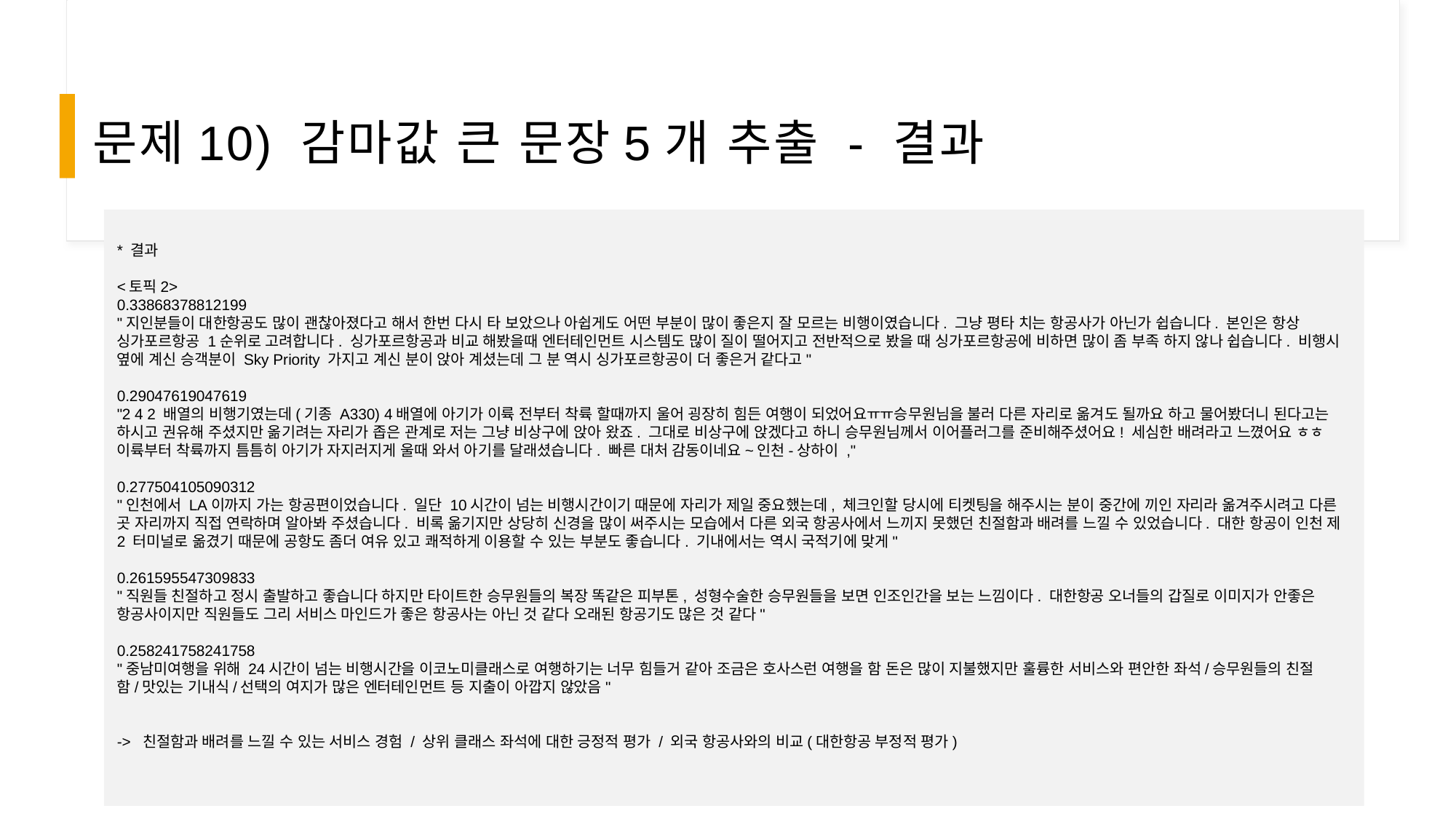

# 문제10) 감마값 큰 문장5개 추출 - 결과

* 결과

<토픽2>
0.33868378812199
"지인분들이 대한항공도 많이 괜찮아졌다고 해서 한번 다시 타 보았으나 아쉽게도 어떤 부분이 많이 좋은지 잘 모르는 비행이였습니다. 그냥 평타 치는 항공사가 아닌가 쉽습니다. 본인은 항상 싱가포르항공 1순위로 고려합니다. 싱가포르항공과 비교 해봤을때 엔터테인먼트 시스템도 많이 질이 떨어지고 전반적으로 봤을 때 싱가포르항공에 비하면 많이 좀 부족 하지 않나 쉽습니다. 비행시 옆에 계신 승객분이 Sky Priority 가지고 계신 분이 앉아 계셨는데 그 분 역시 싱가포르항공이 더 좋은거 같다고"

0.29047619047619
"2 4 2 배열의 비행기였는데(기종 A330) 4배열에 아기가 이륙 전부터 착륙 할때까지 울어 굉장히 힘든 여행이 되었어요ㅠㅠ승무원님을 불러 다른 자리로 옮겨도 될까요 하고 물어봤더니 된다고는 하시고 권유해 주셨지만 옮기려는 자리가 좁은 관계로 저는 그냥 비상구에 앉아 왔죠. 그대로 비상구에 앉겠다고 하니 승무원님께서 이어플러그를 준비해주셨어요! 세심한 배려라고 느꼈어요 ㅎㅎ 이륙부터 착륙까지 틈틈히 아기가 자지러지게 울때 와서 아기를 달래셨습니다. 빠른 대처 감동이네요~인천-상하이 ,"

0.277504105090312
"인천에서 LA이까지 가는 항공편이었습니다. 일단 10시간이 넘는 비행시간이기 때문에 자리가 제일 중요했는데, 체크인할 당시에 티켓팅을 해주시는 분이 중간에 끼인 자리라 옮겨주시려고 다른 곳 자리까지 직접 연락하며 알아봐 주셨습니다. 비록 옮기지만 상당히 신경을 많이 써주시는 모습에서 다른 외국 항공사에서 느끼지 못했던 친절함과 배려를 느낄 수 있었습니다. 대한 항공이 인천 제2 터미널로 옮겼기 때문에 공항도 좀더 여유 있고 쾌적하게 이용할 수 있는 부분도 좋습니다. 기내에서는 역시 국적기에 맞게"

0.261595547309833
"직원들 친절하고 정시 출발하고 좋습니다 하지만 타이트한 승무원들의 복장 똑같은 피부톤, 성형수술한 승무원들을 보면 인조인간을 보는 느낌이다. 대한항공 오너들의 갑질로 이미지가 안좋은 항공사이지만 직원들도 그리 서비스 마인드가 좋은 항공사는 아닌 것 같다 오래된 항공기도 많은 것 같다"

0.258241758241758
"중남미여행을 위해 24시간이 넘는 비행시간을 이코노미클래스로 여행하기는 너무 힘들거 같아 조금은 호사스런 여행을 함 돈은 많이 지불했지만 훌륭한 서비스와 편안한 좌석/승무원들의 친절함/맛있는 기내식/선택의 여지가 많은 엔터테인먼트 등 지출이 아깝지 않았음"

->  친절함과 배려를 느낄 수 있는 서비스 경험 / 상위 클래스 좌석에 대한 긍정적 평가 / 외국 항공사와의 비교(대한항공 부정적 평가)

#9. 각각의 토픽들에 대해서 어떠한 단어가 토픽의 내용을 구분한지 알기 위해 각 토픽 별  beta 값이 큰 중요단어 10개에 대한 막대그래프를 한 페이지에 그리고 설명을 하시오.